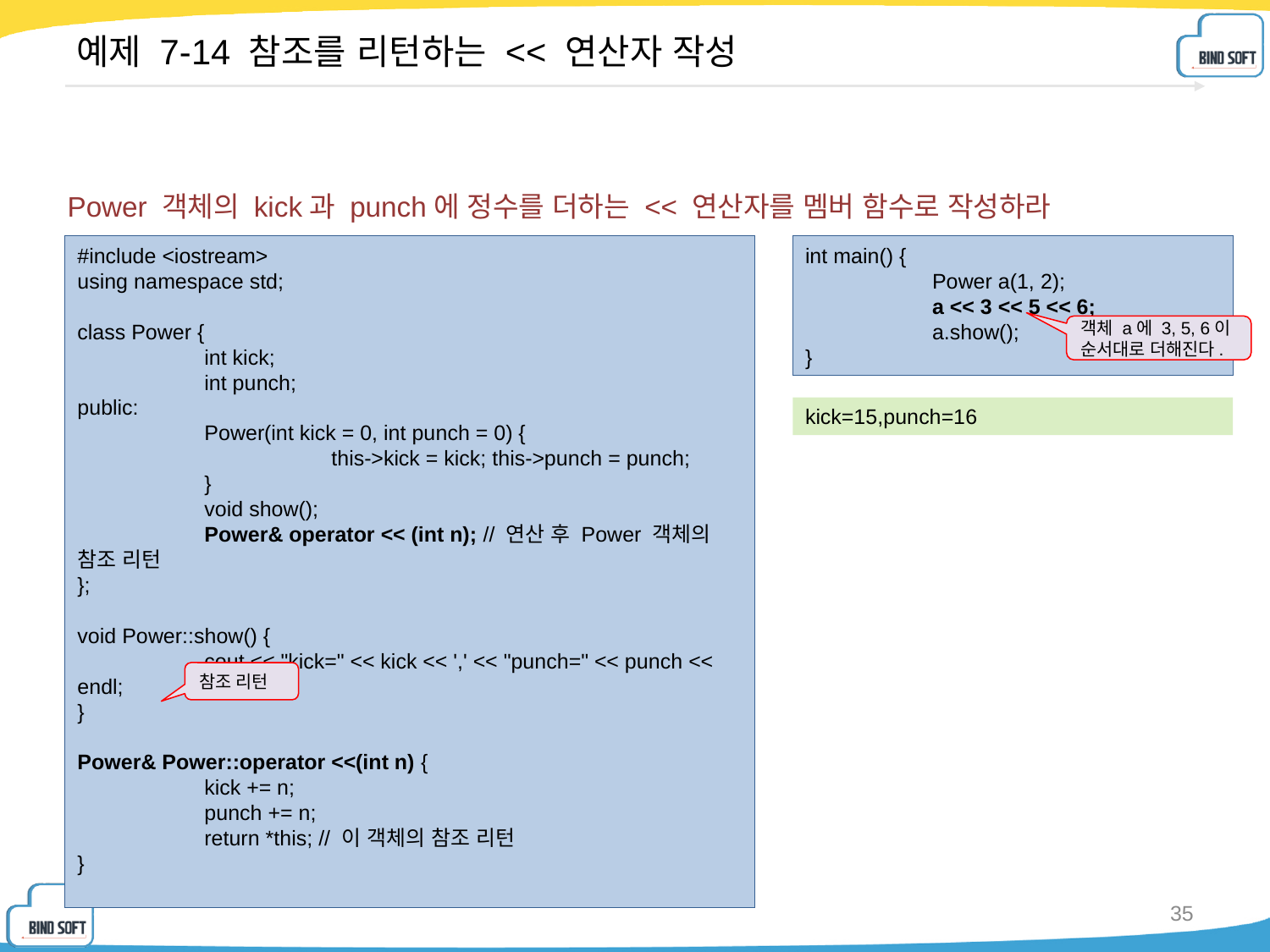

# 예제 7-14 참조를 리턴하는 << 연산자 작성
Power 객체의 kick과 punch에 정수를 더하는 << 연산자를 멤버 함수로 작성하라
#include <iostream>
using namespace std;

class Power {
	int kick;
	int punch;
public:
	Power(int kick = 0, int punch = 0) {
		this->kick = kick; this->punch = punch;
	}
	void show();
	Power& operator << (int n); // 연산 후 Power 객체의 참조 리턴
};

void Power::show() {
	cout << "kick=" << kick << ',' << "punch=" << punch << endl;
}

Power& Power::operator <<(int n) {
	kick += n;
	punch += n;
	return *this; // 이 객체의 참조 리턴
}

int main() {
	Power a(1, 2);
	a << 3 << 5 << 6;
	a.show();
}
객체 a에 3, 5, 6이
순서대로 더해진다.
kick=15,punch=16
참조 리턴
35